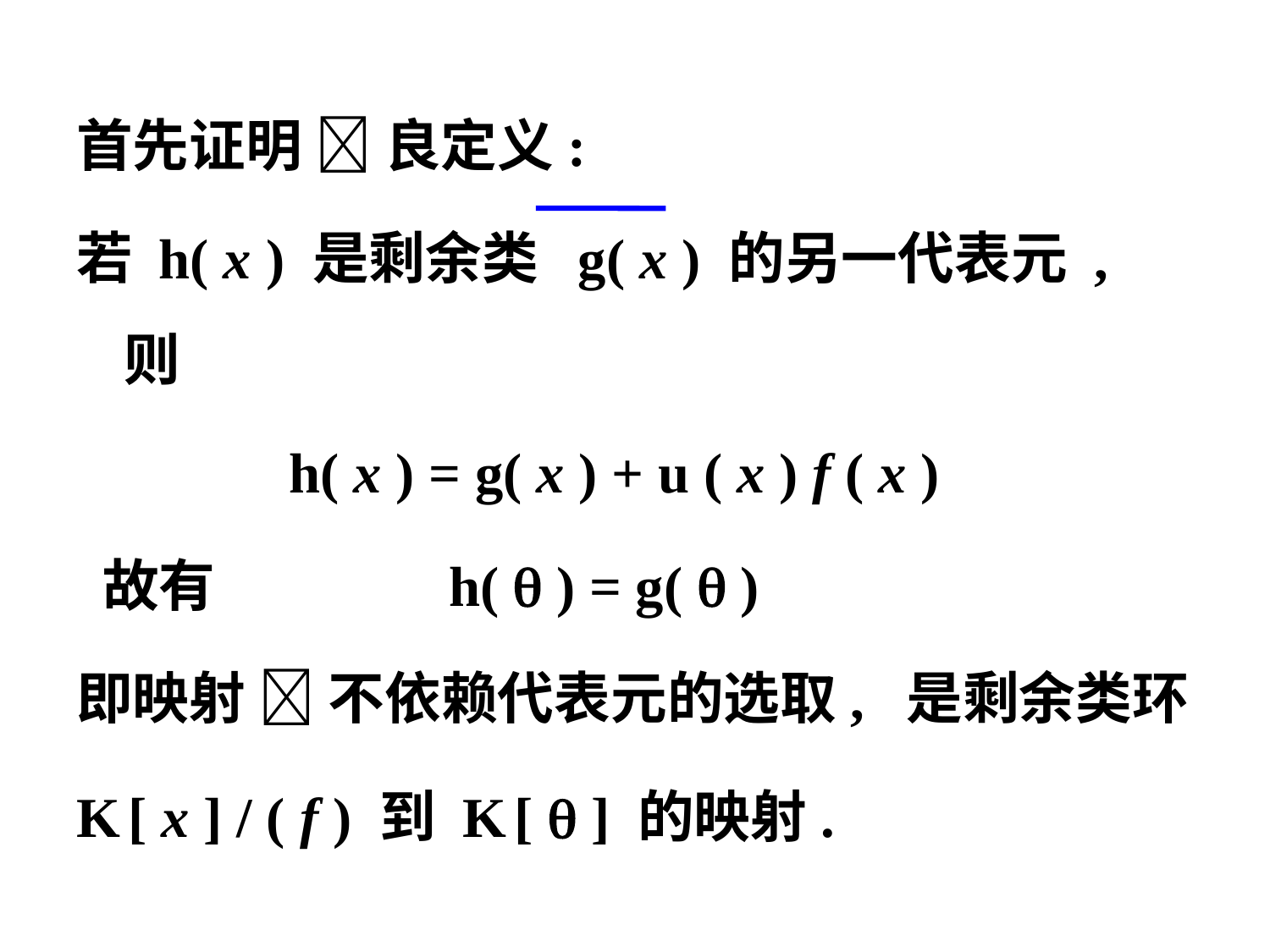

首先证明 σ 良定义:
若 h( x ) 是剩余类  g( x ) 的另一代表元 ,  则
               h( x ) = g( x ) + u ( x ) f ( x )
 故有                 h( θ ) = g( θ )
即映射 σ 不依赖代表元的选取,  是剩余类环
K [ x ] / ( f ) 到 K [ θ ] 的映射.